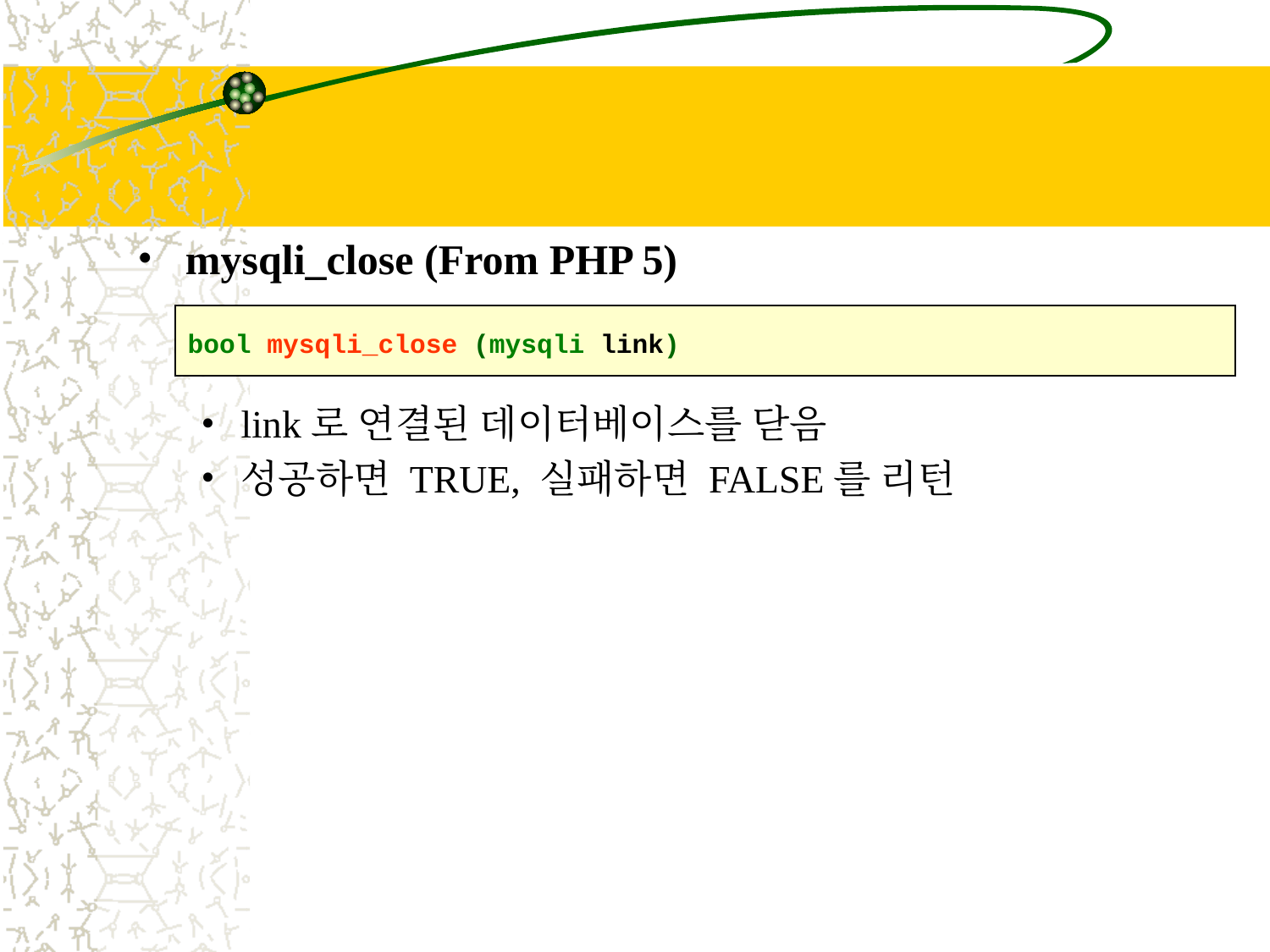

#
mysqli_close (From PHP 5)

link로 연결된 데이터베이스를 닫음
성공하면 TRUE, 실패하면 FALSE를 리턴
bool mysqli_close (mysqli link)